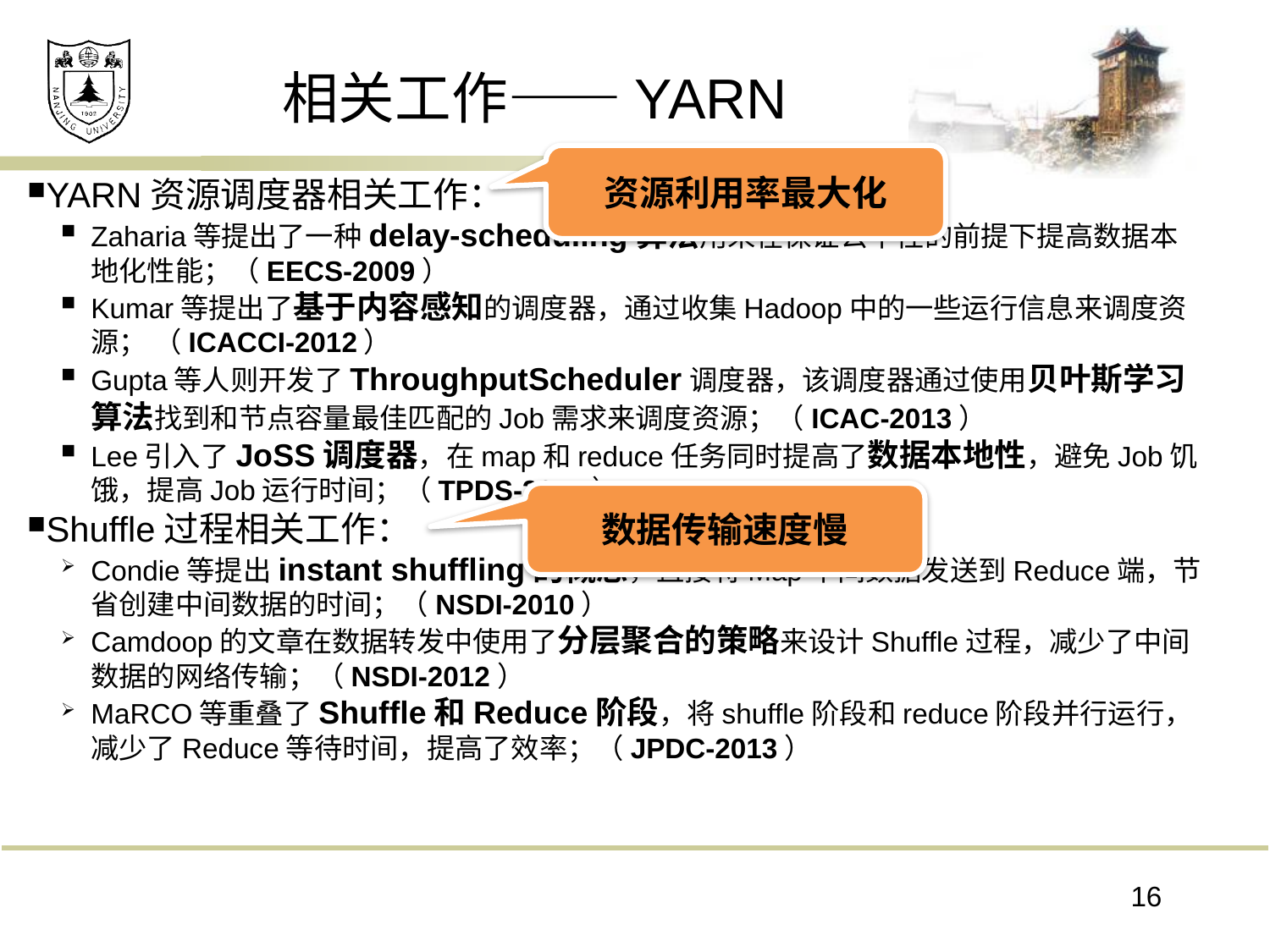

相关工作——YARN
资源利用率最大化
YARN资源调度器相关工作：
Zaharia等提出了一种delay-scheduling算法用来在保证公平性的前提下提高数据本地化性能；（EECS-2009）
Kumar等提出了基于内容感知的调度器，通过收集Hadoop中的一些运行信息来调度资源； （ICACCI-2012）
Gupta等人则开发了ThroughputScheduler调度器，该调度器通过使用贝叶斯学习算法找到和节点容量最佳匹配的Job需求来调度资源；（ICAC-2013）
Lee引入了JoSS调度器，在map和reduce任务同时提高了数据本地性，避免Job饥饿，提高Job运行时间；（TPDS-2015）
Shuffle过程相关工作：
Condie等提出instant shuffling的概念，直接将Map中间数据发送到Reduce端，节省创建中间数据的时间；（NSDI-2010）
Camdoop的文章在数据转发中使用了分层聚合的策略来设计Shuffle过程，减少了中间数据的网络传输；（NSDI-2012）
MaRCO等重叠了Shuffle和Reduce阶段，将shuffle阶段和reduce阶段并行运行，减少了Reduce等待时间，提高了效率；（JPDC-2013）
数据传输速度慢
16